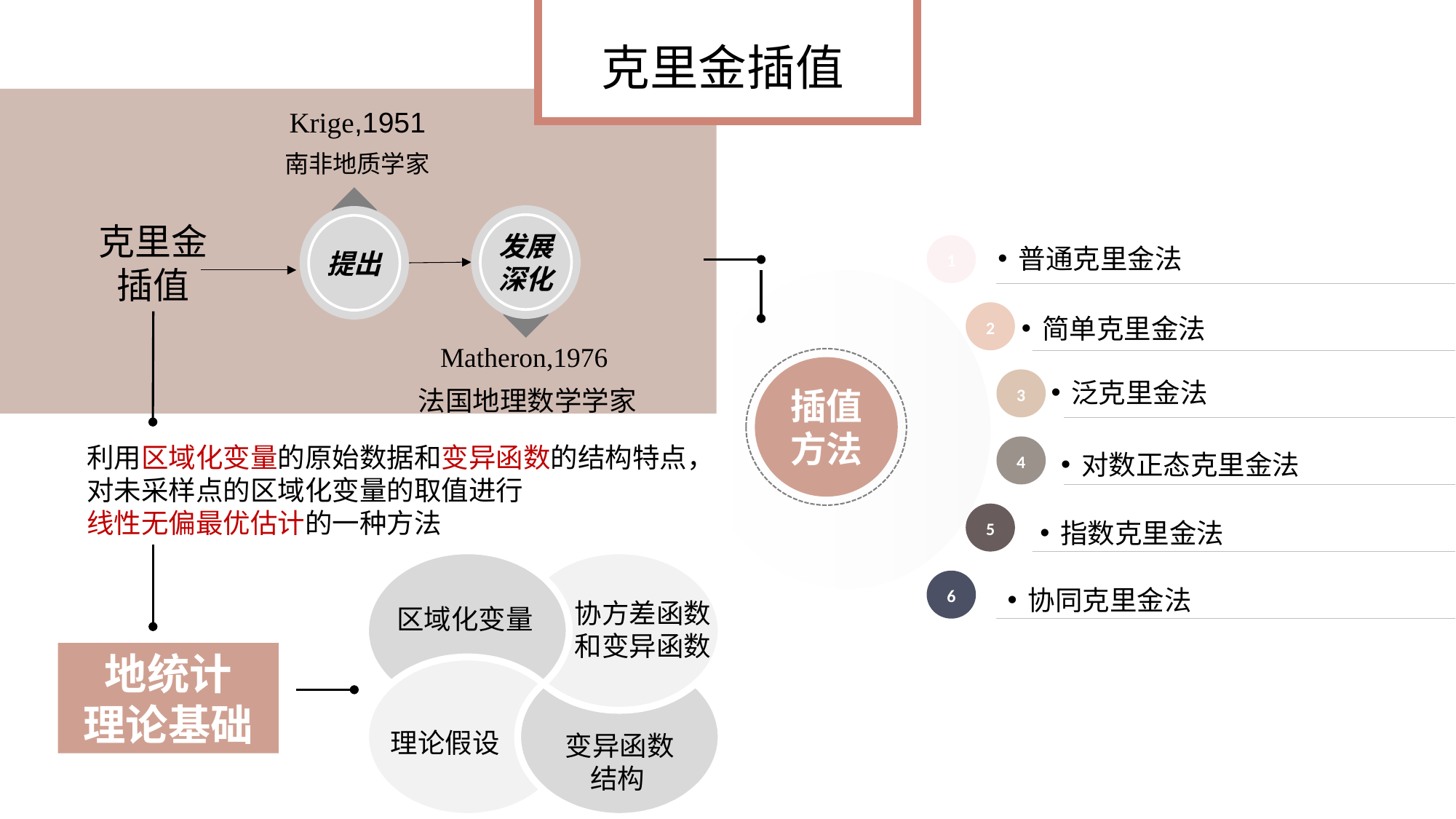

克里金插值

Krige,1951
南非地质学家

提出

发展深化

克里金 插值
普通克里金法
1

简单克里金法
2
Matheron,1976

插值方法
泛克里金法
3
法国地理数学学家
利用区域化变量的原始数据和变异函数的结构特点，
对未采样点的区域化变量的取值进行
线性无偏最优估计的一种方法
对数正态克里金法
4
5
指数克里金法

6
协同克里金法
协方差函数
和变异函数
区域化变量
地统计
理论基础
理论假设
变异函数
   结构